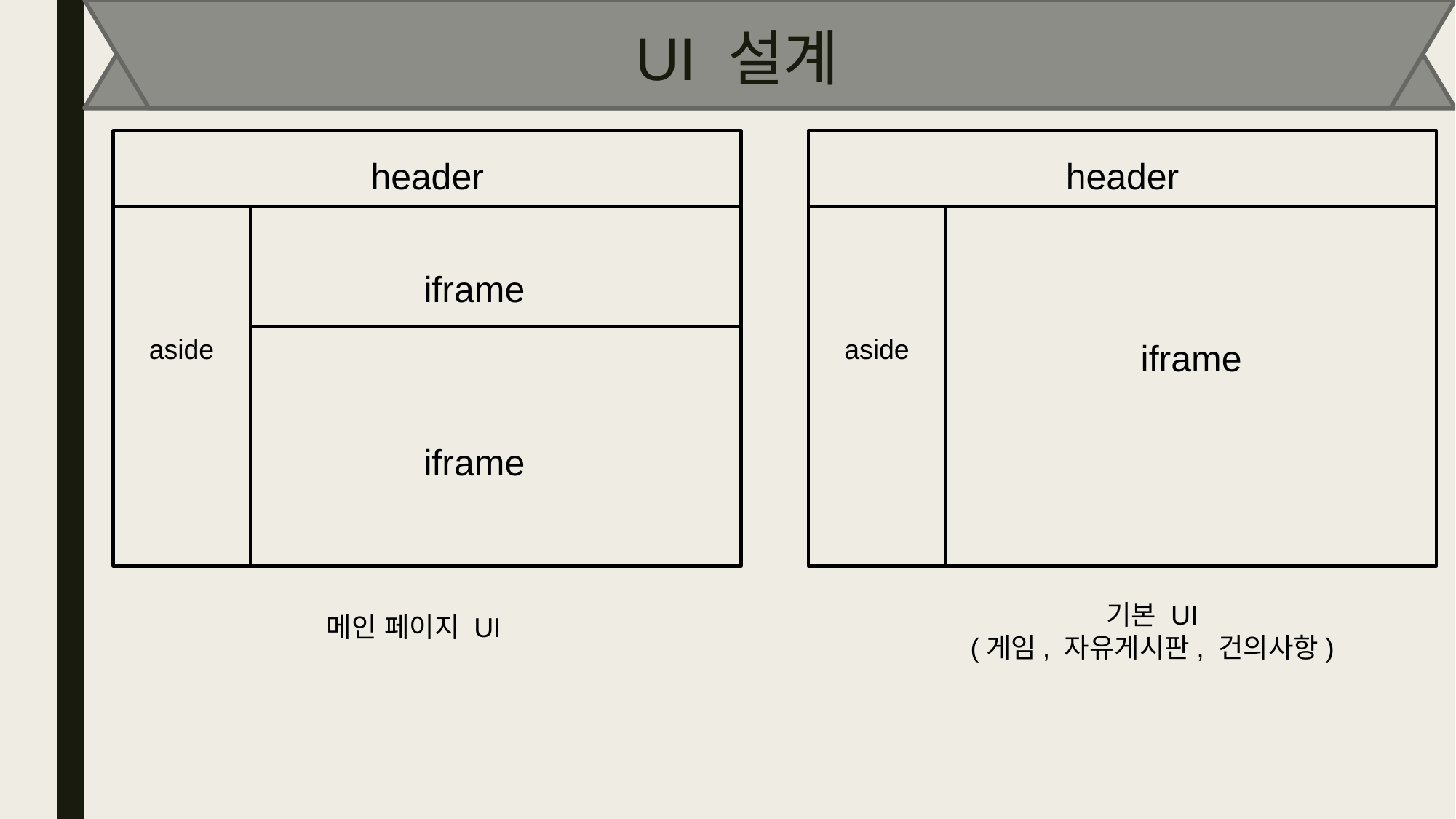

UI 설계

header

iframe

aside
iframe
header

aside
iframe

기본 UI
(게임, 자유게시판, 건의사항)
메인 페이지 UI